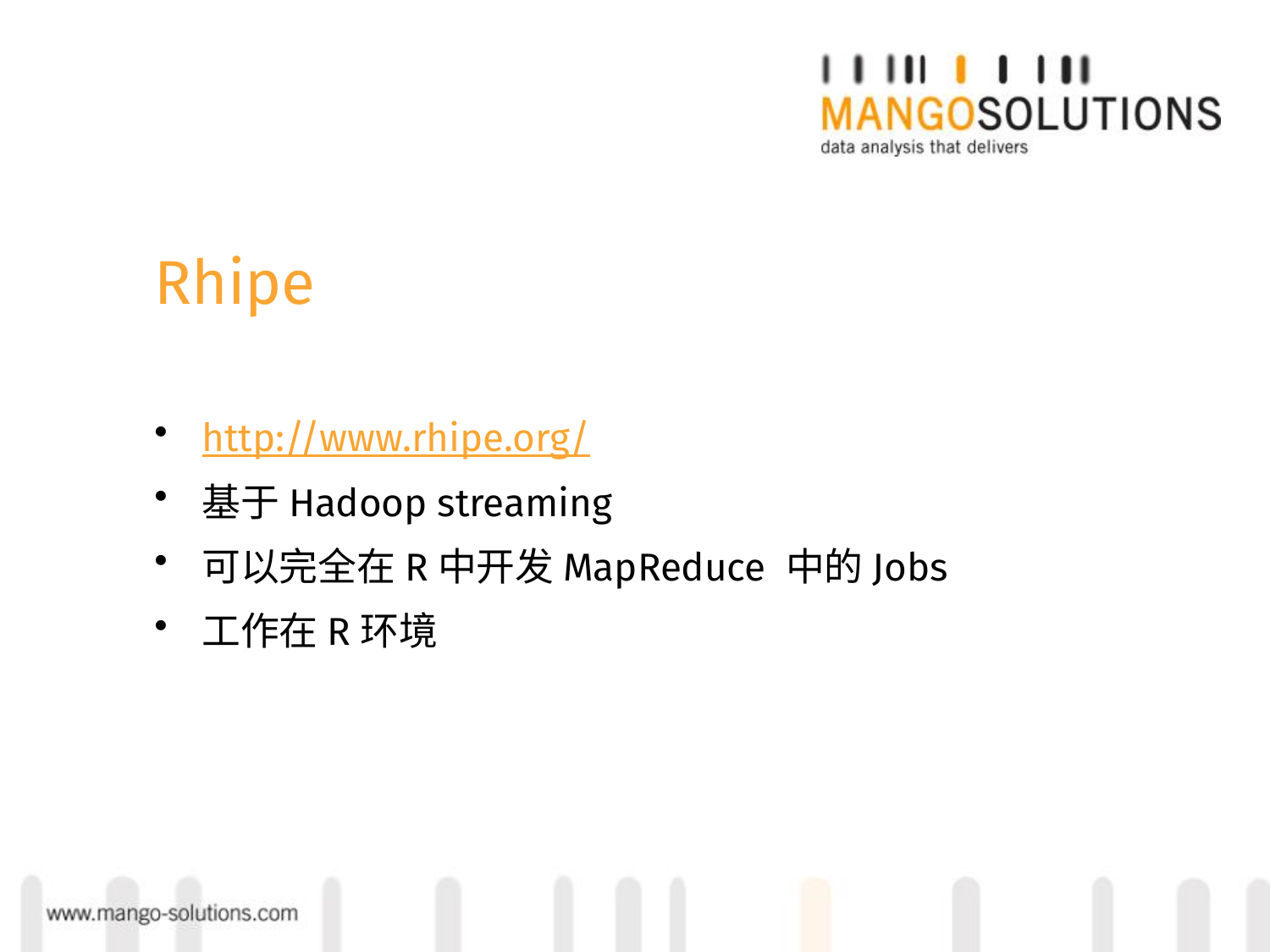

# Rhipe
http://www.rhipe.org/
基于Hadoop streaming
可以完全在R中开发MapReduce 中的Jobs
工作在R环境